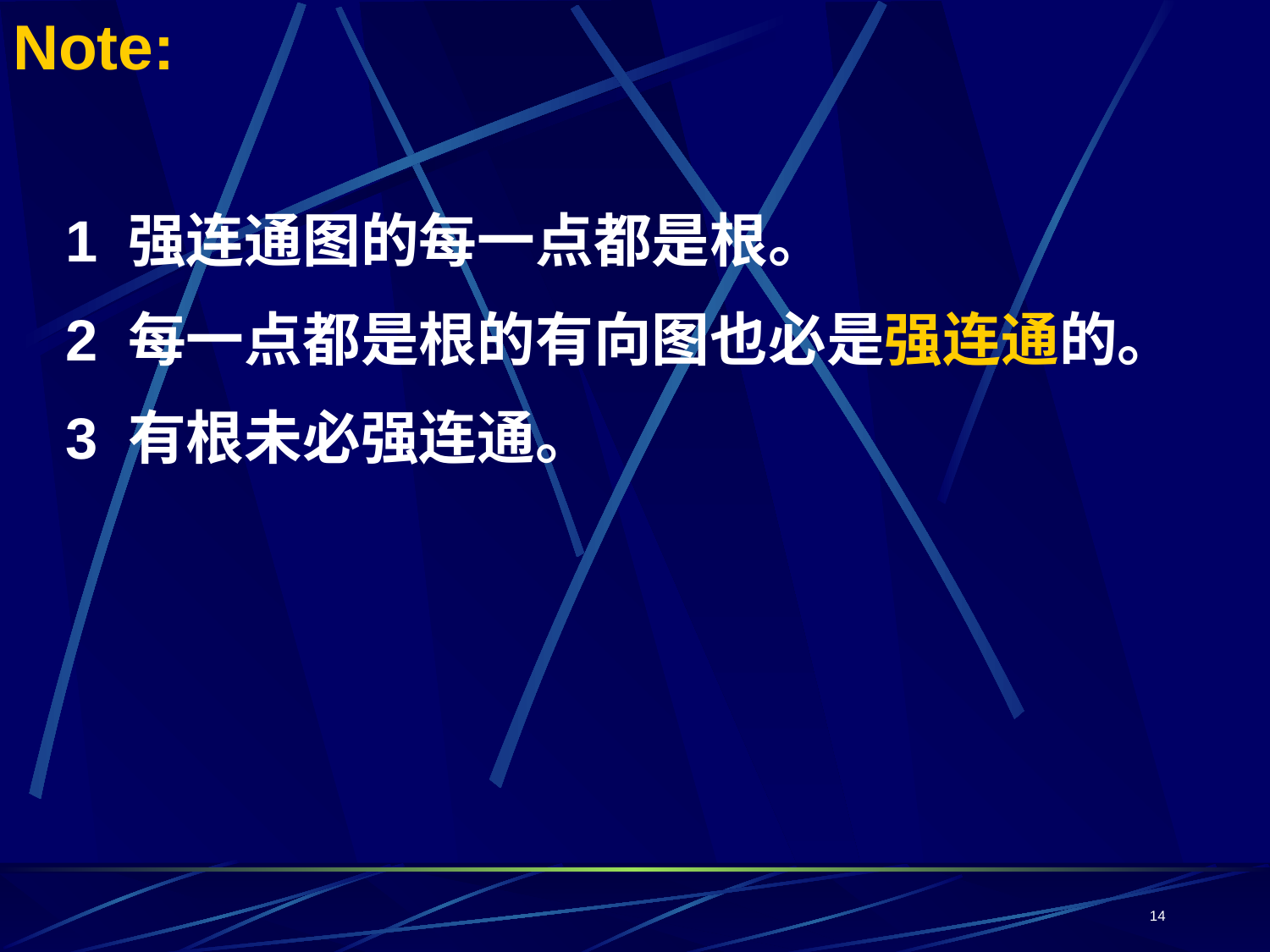

# Note:
1 强连通图的每一点都是根。
2 每一点都是根的有向图也必是强连通的。
3 有根未必强连通。
14